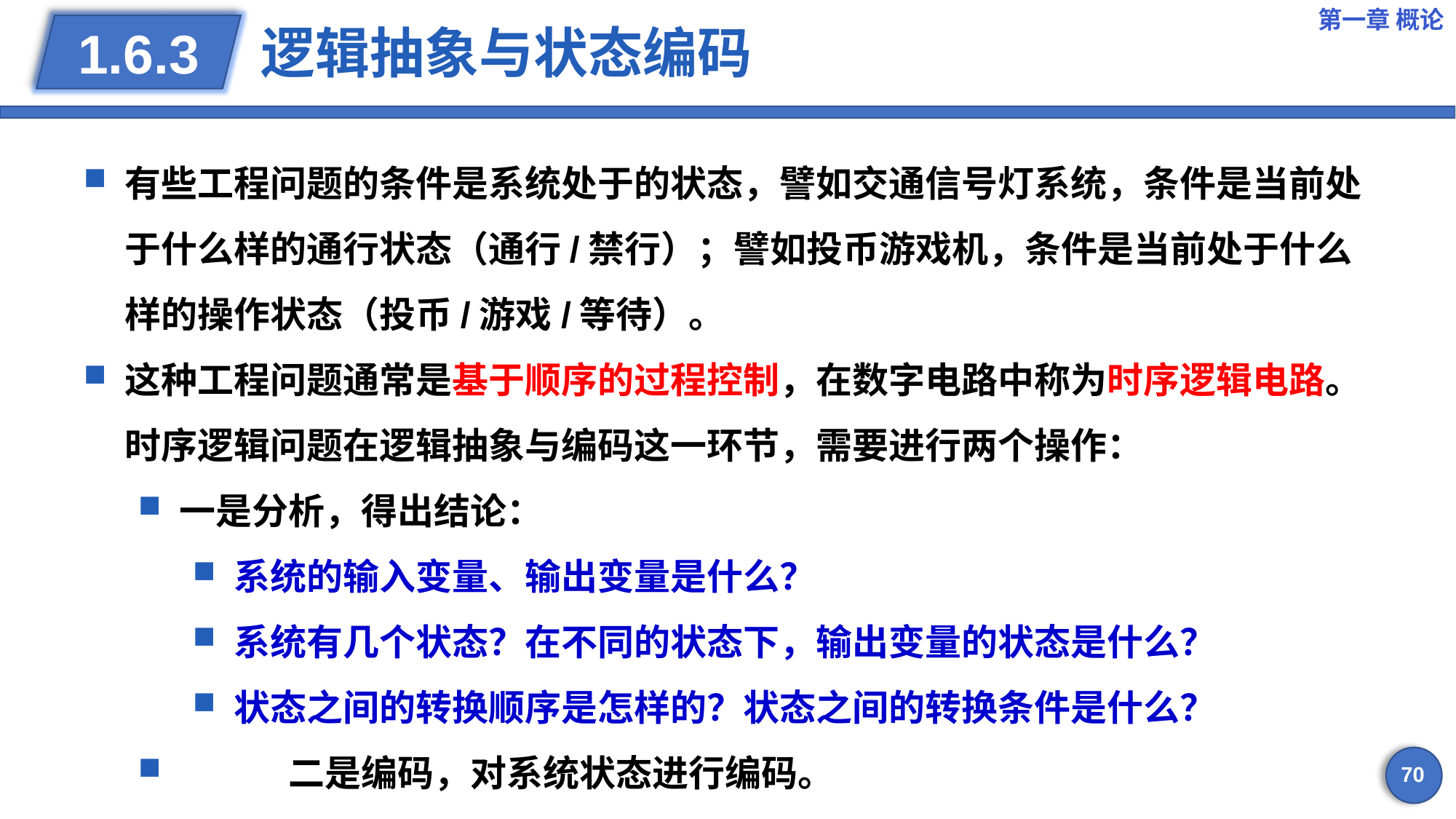

第一章 概论
# 逻辑抽象与状态编码
1.6.3
有些工程问题的条件是系统处于的状态，譬如交通信号灯系统，条件是当前处于什么样的通行状态（通行/禁行）；譬如投币游戏机，条件是当前处于什么样的操作状态（投币/游戏/等待）。
这种工程问题通常是基于顺序的过程控制，在数字电路中称为时序逻辑电路。时序逻辑问题在逻辑抽象与编码这一环节，需要进行两个操作：
一是分析，得出结论：
系统的输入变量、输出变量是什么？
系统有几个状态？在不同的状态下，输出变量的状态是什么？
状态之间的转换顺序是怎样的？状态之间的转换条件是什么？
	二是编码，对系统状态进行编码。
70